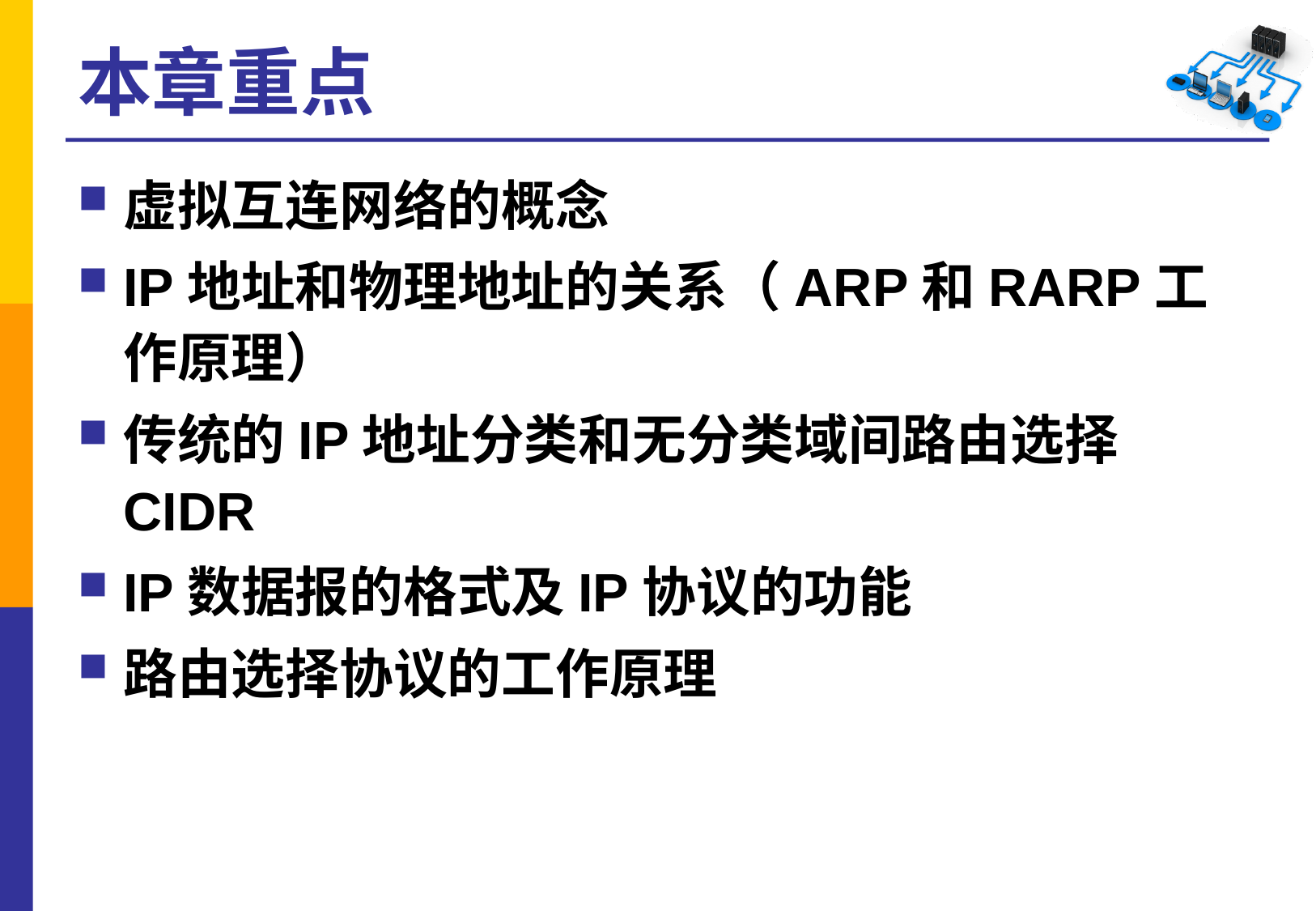

# 本章重点
虚拟互连网络的概念
IP地址和物理地址的关系（ARP和RARP工作原理）
传统的IP地址分类和无分类域间路由选择CIDR
IP数据报的格式及IP协议的功能
路由选择协议的工作原理